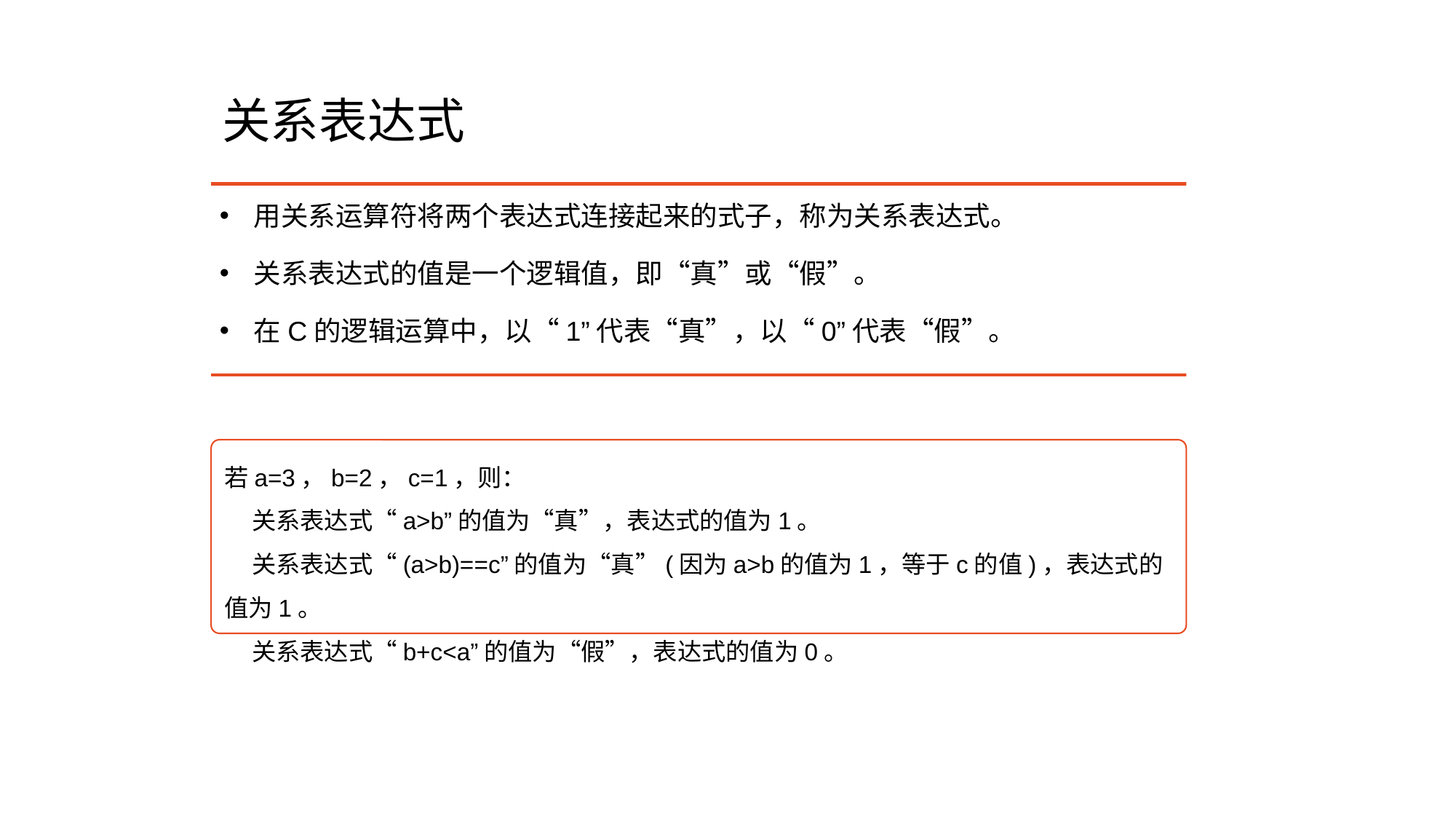

# 关系表达式
用关系运算符将两个表达式连接起来的式子，称为关系表达式。
关系表达式的值是一个逻辑值，即“真”或“假”。
在C的逻辑运算中，以“1”代表“真”，以“0”代表“假”。
若a=3，b=2，c=1，则：
    关系表达式“a>b”的值为“真”，表达式的值为1。
    关系表达式“(a>b)==c”的值为“真”(因为a>b的值为1，等于c的值)，表达式的值为1。
    关系表达式“b+c<a”的值为“假”，表达式的值为0。